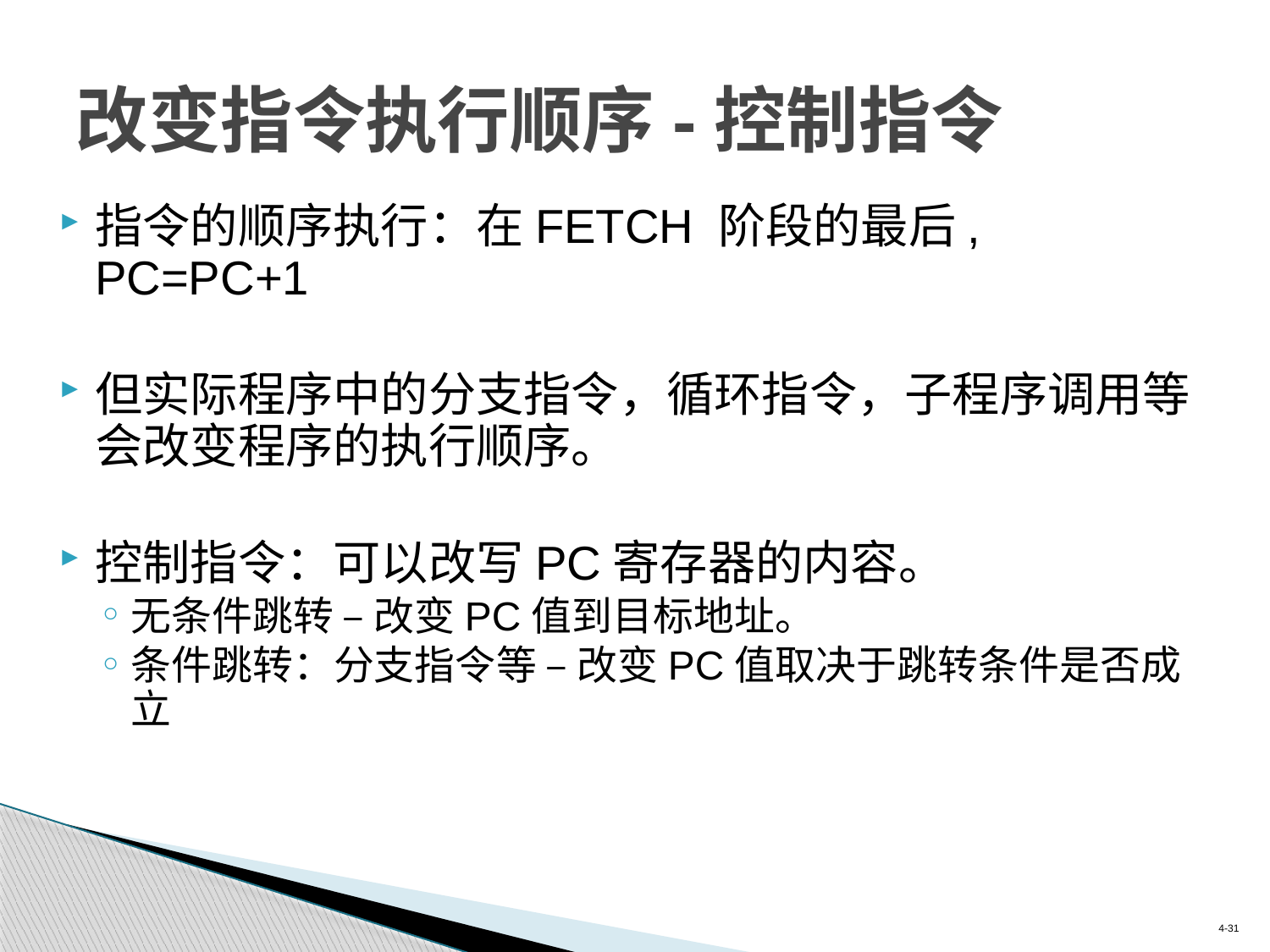

# 改变指令执行顺序-控制指令
指令的顺序执行：在FETCH 阶段的最后, PC=PC+1

但实际程序中的分支指令，循环指令，子程序调用等会改变程序的执行顺序。

控制指令：可以改写PC寄存器的内容。
无条件跳转 – 改变PC值到目标地址。
条件跳转：分支指令等 – 改变PC值取决于跳转条件是否成立
4-31